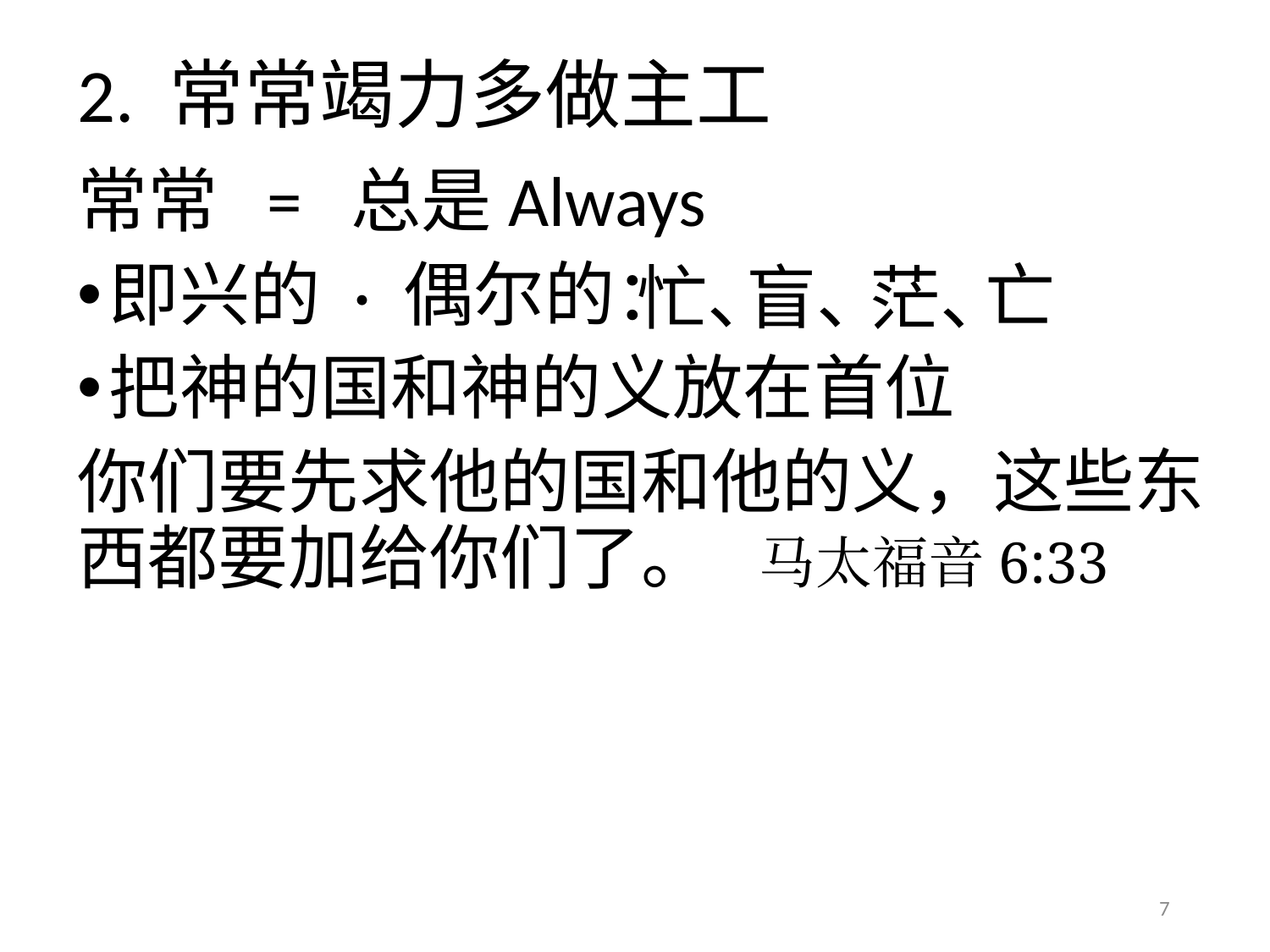

# 2. 常常竭力多做主工
常常  =  总是Always
即兴的 · 偶尔的：
把神的国和神的义放在首位
你们要先求他的国和他的义，这些东西都要加给你们了。   马太福音6:33
亡
忙、
盲、
茫、
7